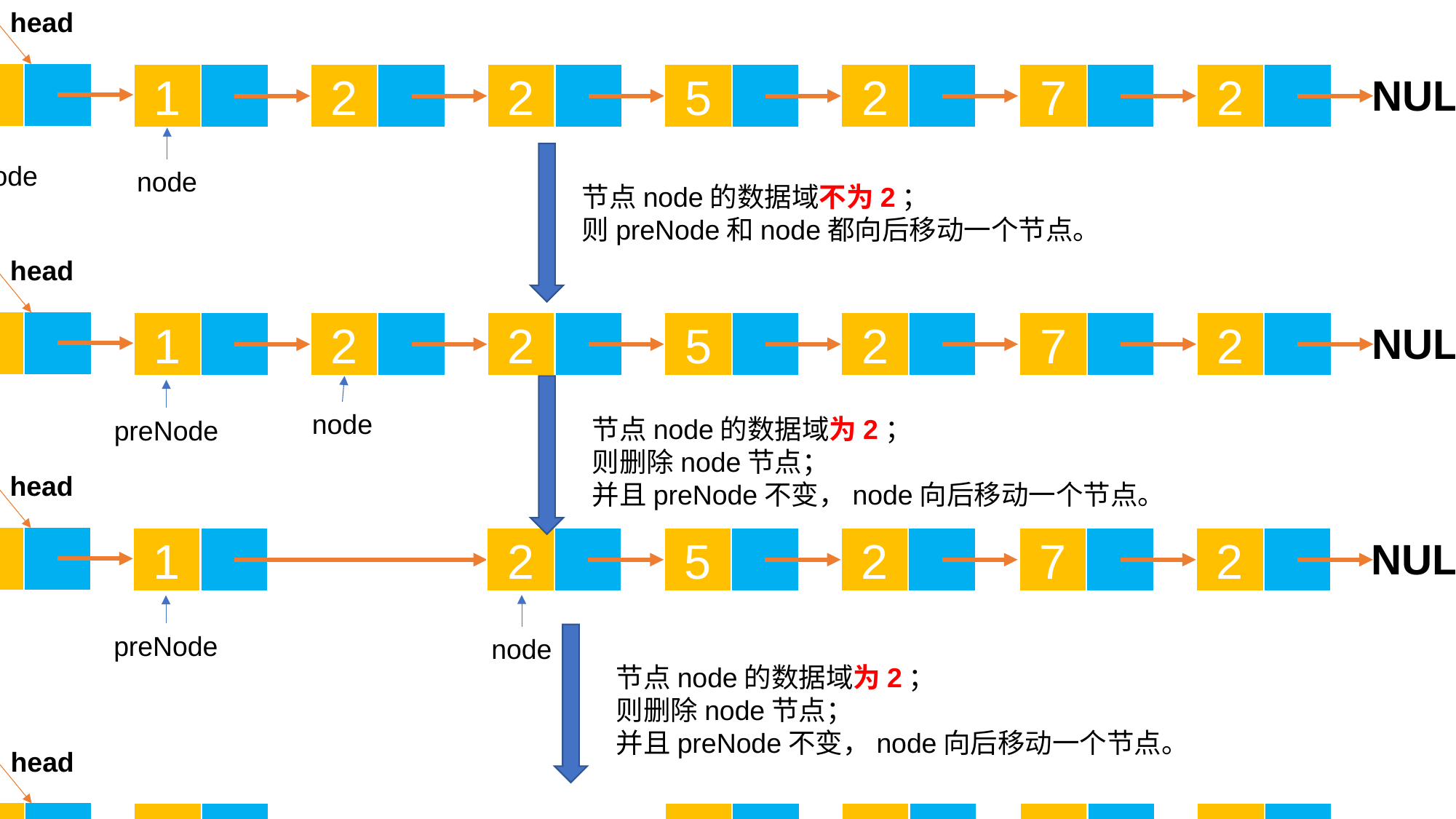

head
X=2

NULL
1

2

2

5

2

7

2

preNode
node

节点node的数据域不为2；
则preNode和node都向后移动一个节点。
head

NULL
1

2

2

5

2

7

2

node

节点node的数据域为2；
则删除node节点；
并且preNode不变，node向后移动一个节点。
preNode
head

NULL
1

2

5

2

7

2

node
preNode

节点node的数据域为2；
则删除node节点；
并且preNode不变，node向后移动一个节点。
head

NULL
1

5

2

7

2

preNode
node

节点node的数据域不为2；
则preNode和node都向后移动一个节点。
head

NULL
1

5

2

7

2

node
preNode

节点node的数据域为2；
则删除node节点；
并且preNode不变，node向后移动一个节点。
head

NULL
1

5

7

2

node
preNode

节点node的数据域不为2；
则preNode和node都向后移动一个节点。
head

NULL
1

5

7

2

node
preNode

节点node的数据域为2；
则删除node节点；
并且preNode不变，node向后移动一个节点。
head

NULL
1

5

7

preNode
node

节点node为null，结束循环，删除完成